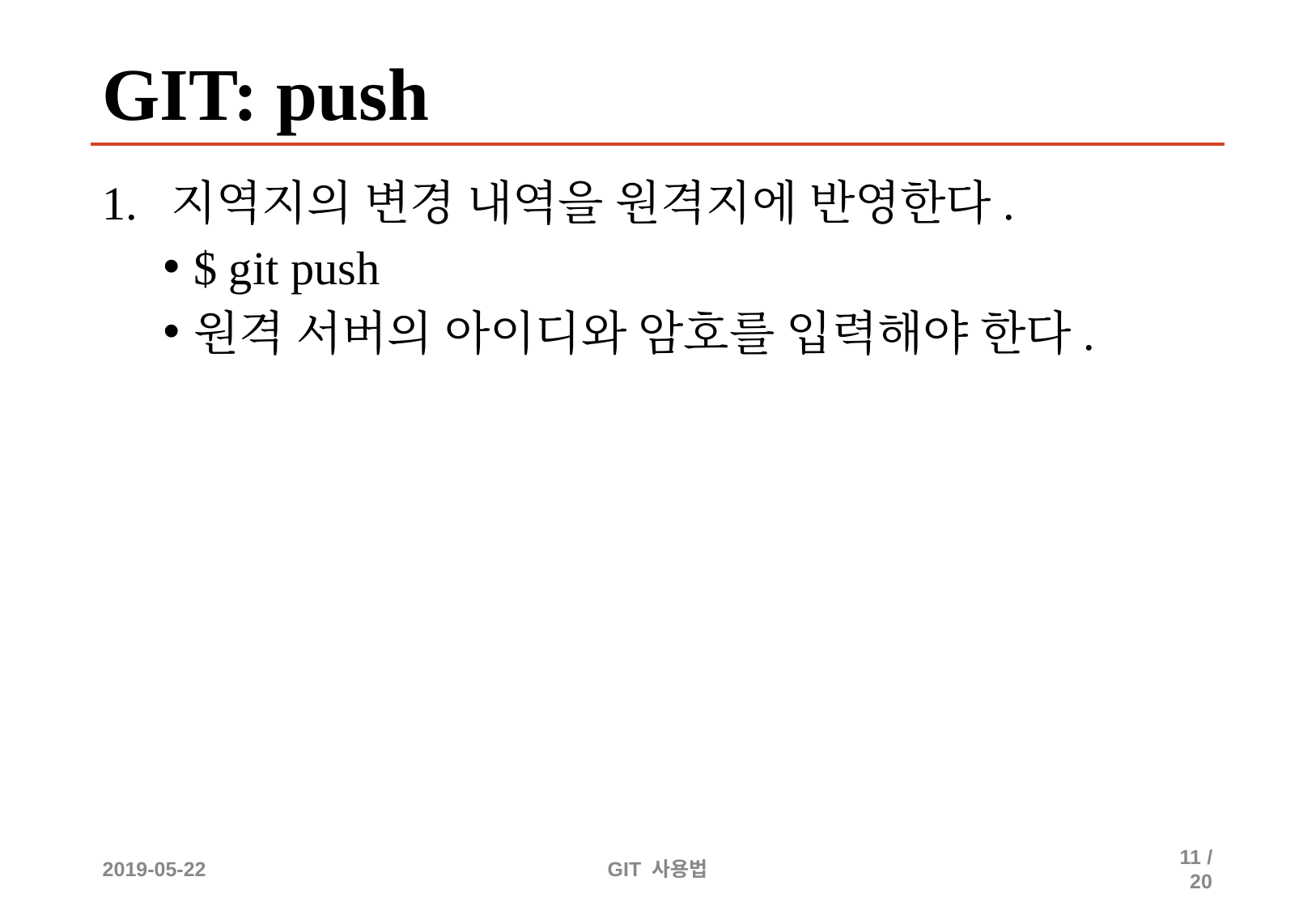

# GIT: push
지역지의 변경 내역을 원격지에 반영한다.
$ git push
원격 서버의 아이디와 암호를 입력해야 한다.
2019-05-22
GIT 사용법
11 / 20